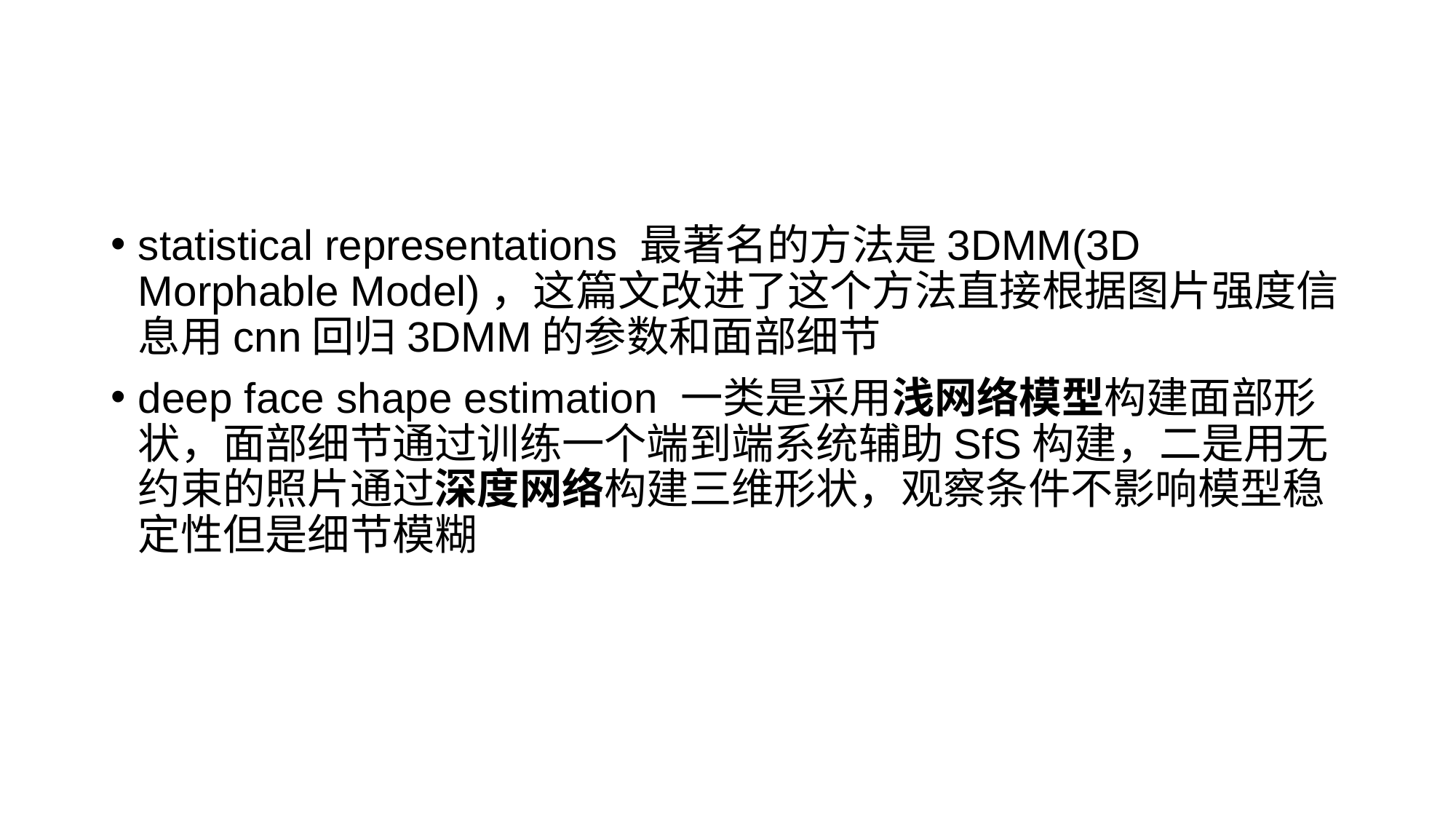

#
statistical representations 最著名的方法是3DMM(3D Morphable Model)，这篇文改进了这个方法直接根据图片强度信息用cnn回归3DMM的参数和面部细节
deep face shape estimation 一类是采用浅网络模型构建面部形状，面部细节通过训练一个端到端系统辅助SfS构建，二是用无约束的照片通过深度网络构建三维形状，观察条件不影响模型稳定性但是细节模糊